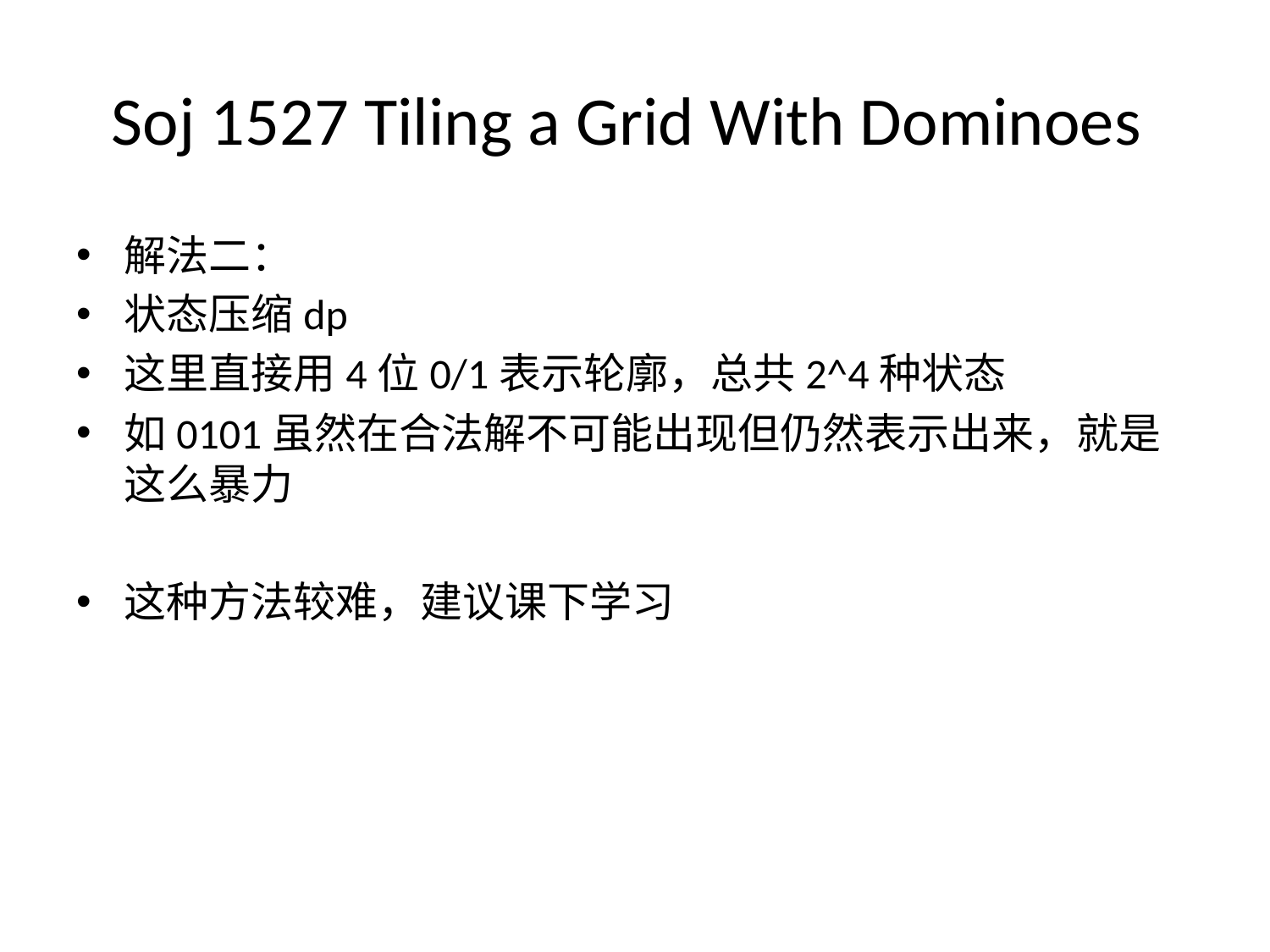

# Soj 1527 Tiling a Grid With Dominoes
解法二：
状态压缩dp
这里直接用4位0/1表示轮廓，总共2^4种状态
如0101虽然在合法解不可能出现但仍然表示出来，就是这么暴力

这种方法较难，建议课下学习